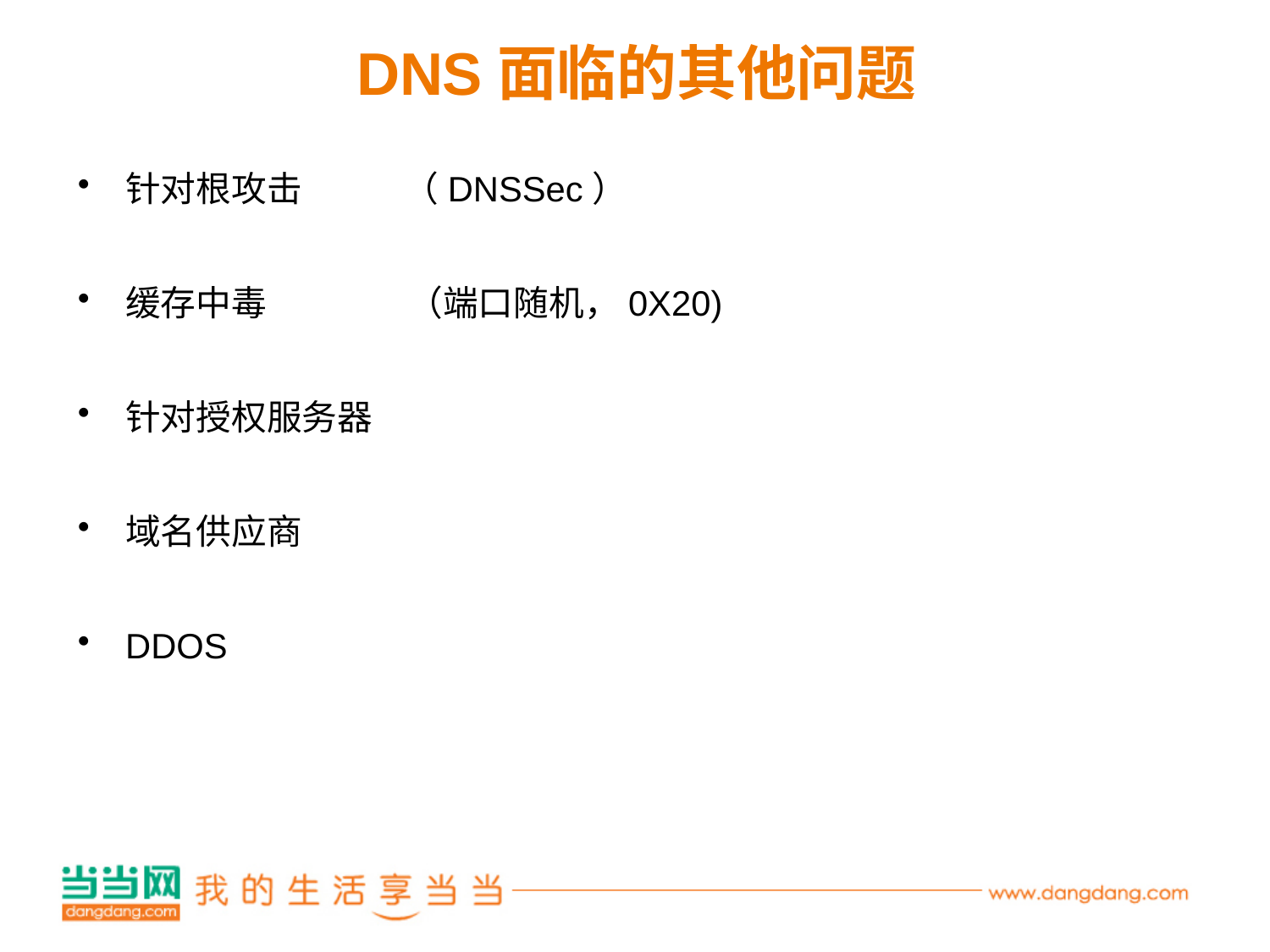

# DNS面临的其他问题
针对根攻击             （DNSSec）

缓存中毒                  （端口随机，0X20)

针对授权服务器

域名供应商

DDOS